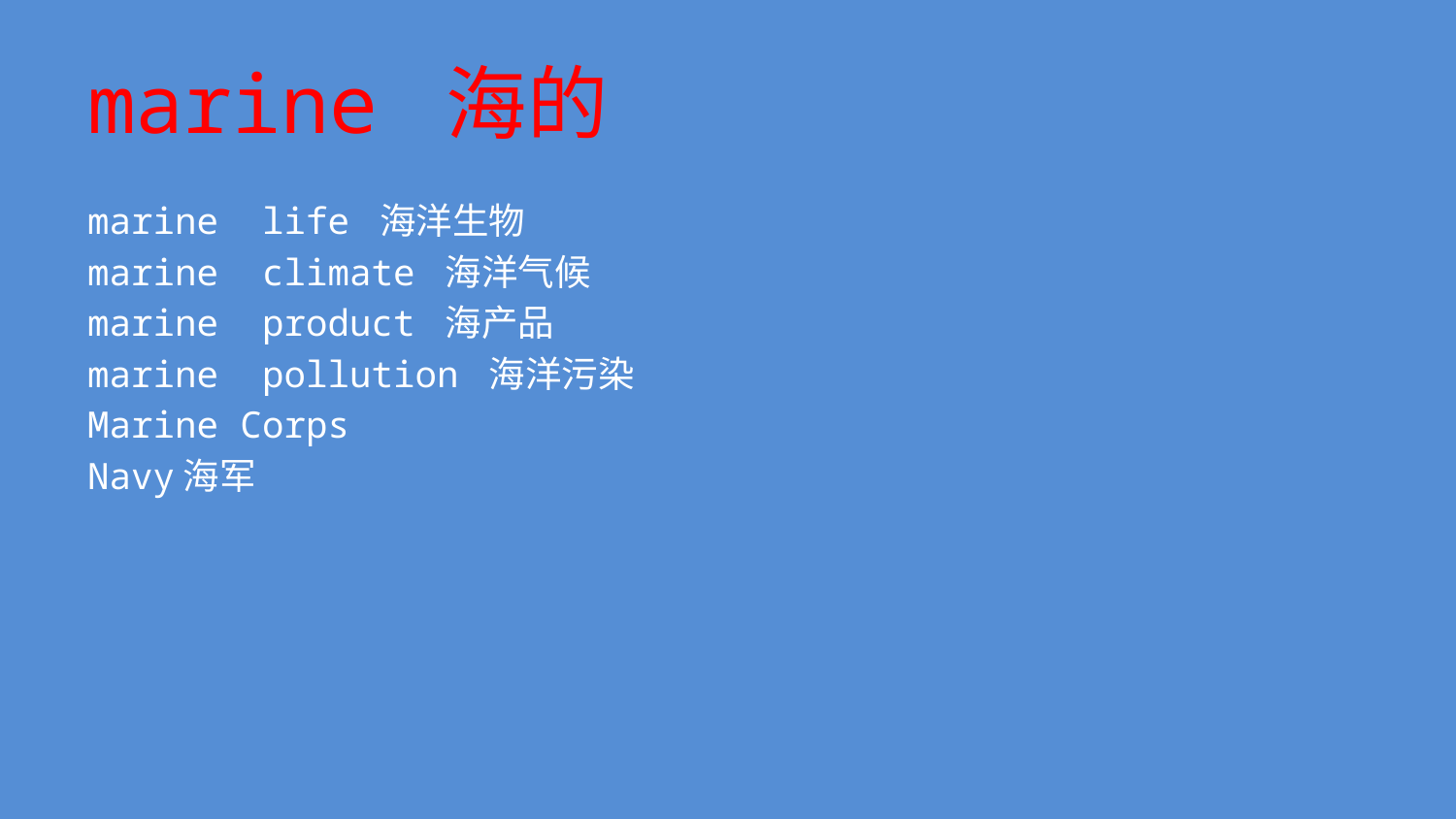

# marine 海的
marine  life 海洋生物
marine  climate 海洋气候
marine  product 海产品
marine  pollution 海洋污染
Marine Corps
Navy海军